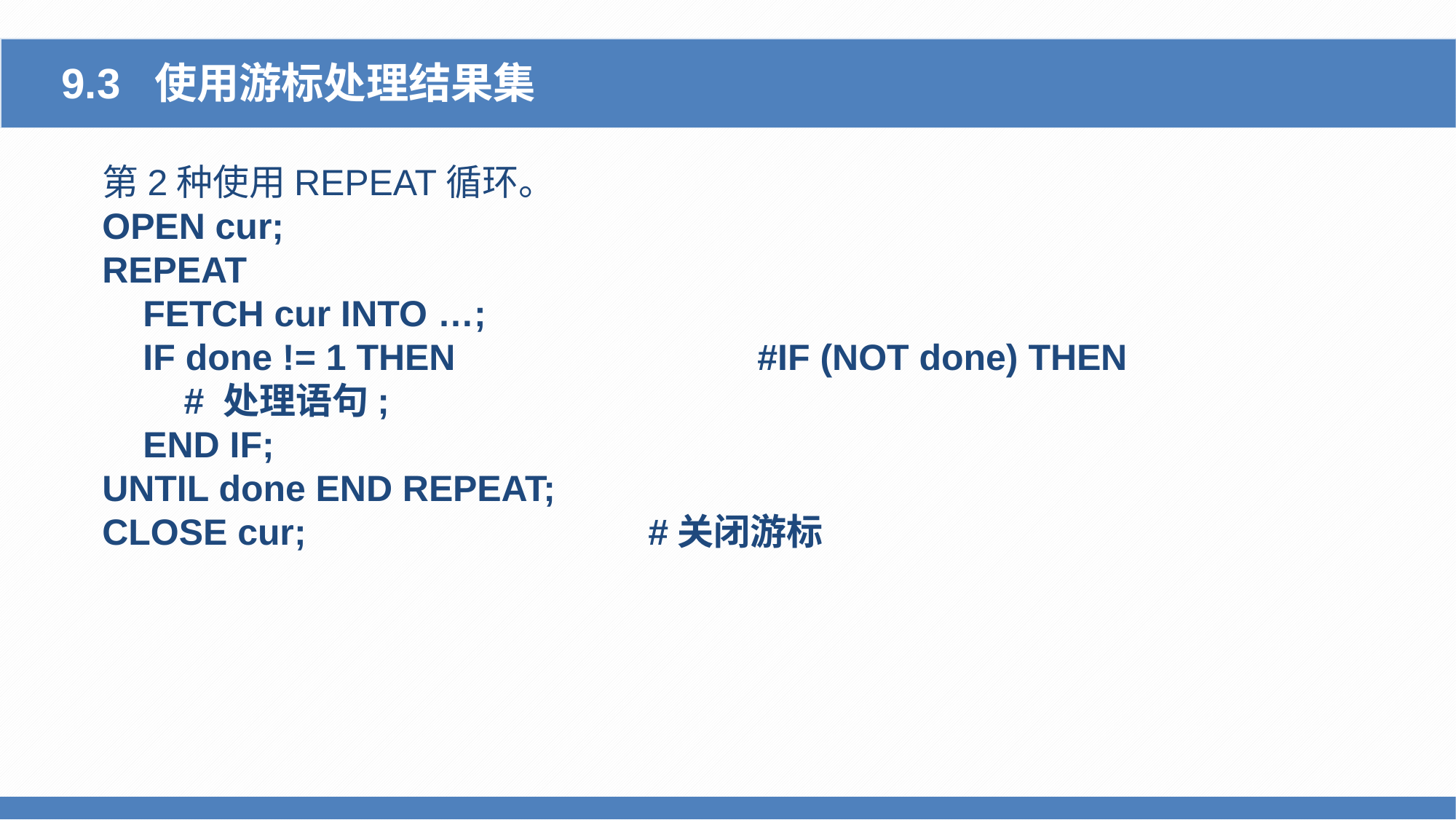

9.3  使用游标处理结果集
第2种使用REPEAT循环。
OPEN cur;
REPEAT
    FETCH cur INTO …;
    IF done != 1 THEN			#IF (NOT done) THEN
        # 处理语句;
    END IF;
UNTIL done END REPEAT;
CLOSE cur;				#关闭游标